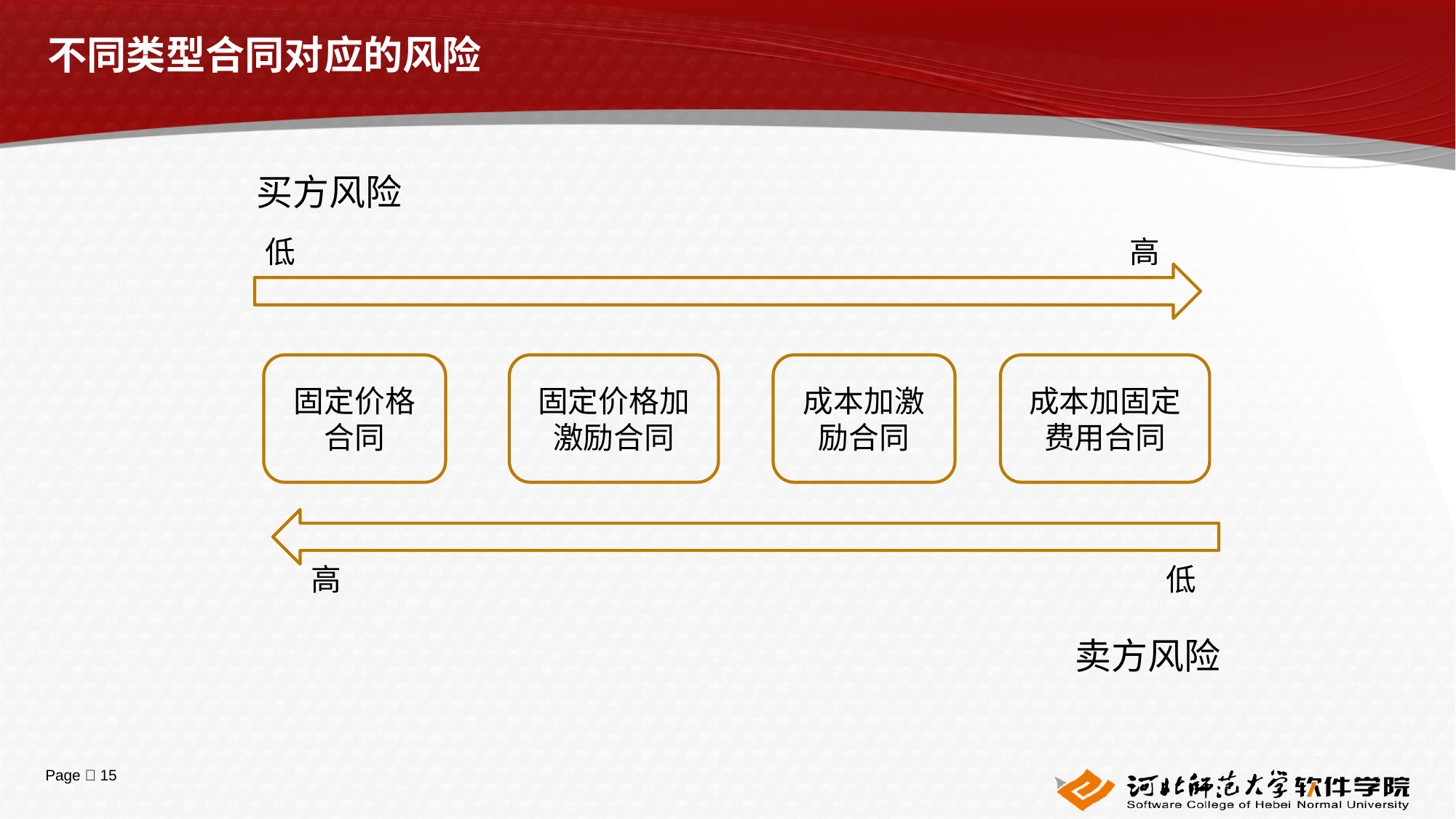

# 不同类型合同对应的风险
买方风险

低
高
固定价格合同
固定价格加激励合同
成本加激励合同
成本加固定费用合同

高
低
卖方风险